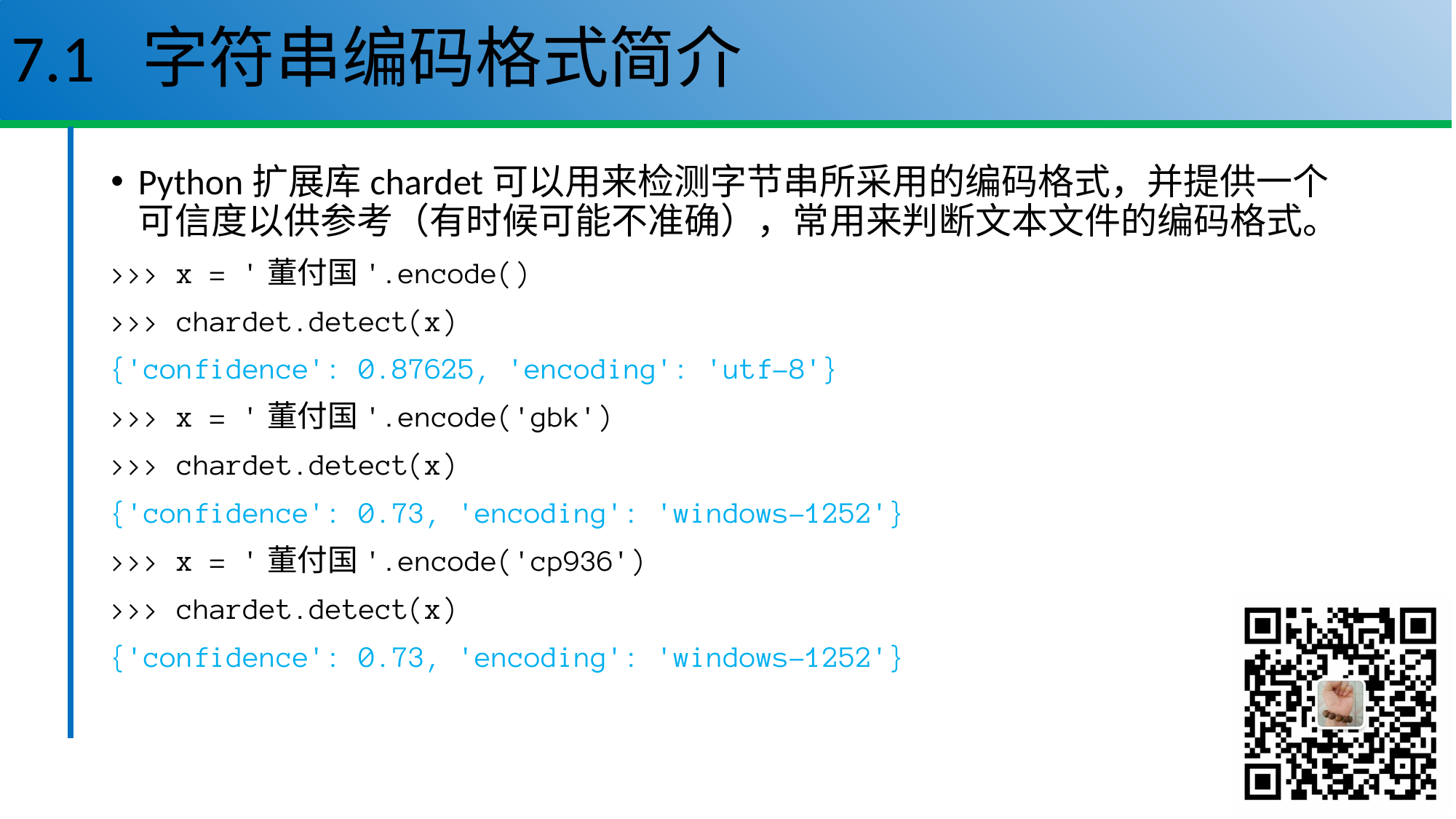

# 7.1  字符串编码格式简介
Python扩展库chardet可以用来检测字节串所采用的编码格式，并提供一个可信度以供参考（有时候可能不准确），常用来判断文本文件的编码格式。
>>> x = '董付国'.encode()
>>> chardet.detect(x)
{'confidence': 0.87625, 'encoding': 'utf-8'}
>>> x = '董付国'.encode('gbk')
>>> chardet.detect(x)
{'confidence': 0.73, 'encoding': 'windows-1252'}
>>> x = '董付国'.encode('cp936')
>>> chardet.detect(x)
{'confidence': 0.73, 'encoding': 'windows-1252'}
11